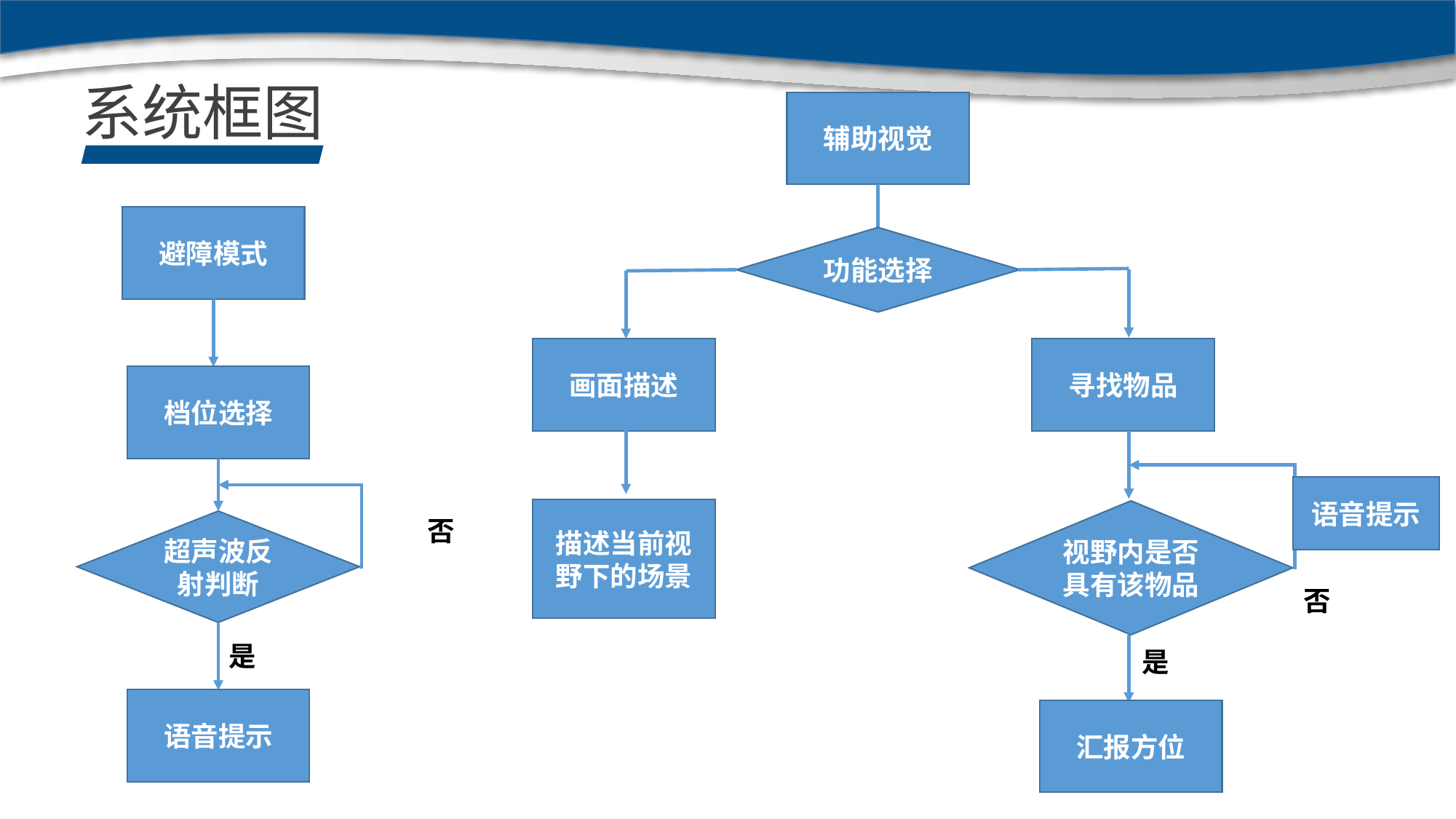

系统框图
辅助视觉

避障模式
功能选择
画面描述
寻找物品
档位选择
语音提示
描述当前视野下的场景
视野内是否具有该物品
否
超声波反射判断
否
是
是
语音提示
汇报方位